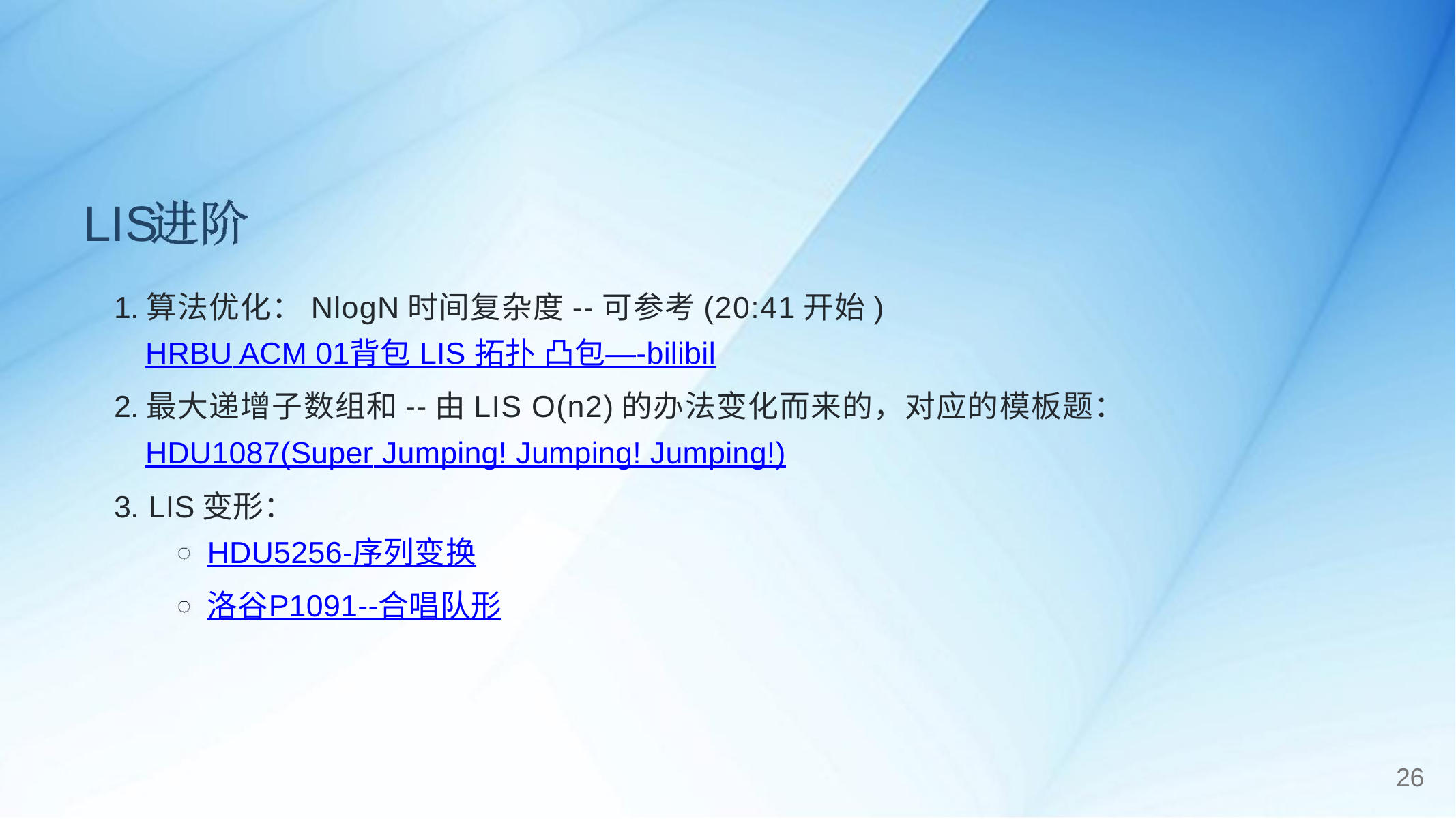

LIS
1.算法优化：NlogN时间复杂度--可参考(20:41开始)
HRBU ACM 01背包 LIS 拓扑 凸包—-bilibil
2.最大递增子数组和--由LIS O(n2)的办法变化而来的，对应的模板题：
HDU1087(Super Jumping! Jumping! Jumping!)
3. LIS变形：
HDU5256-序列变换
洛谷P1091--合唱队形
26